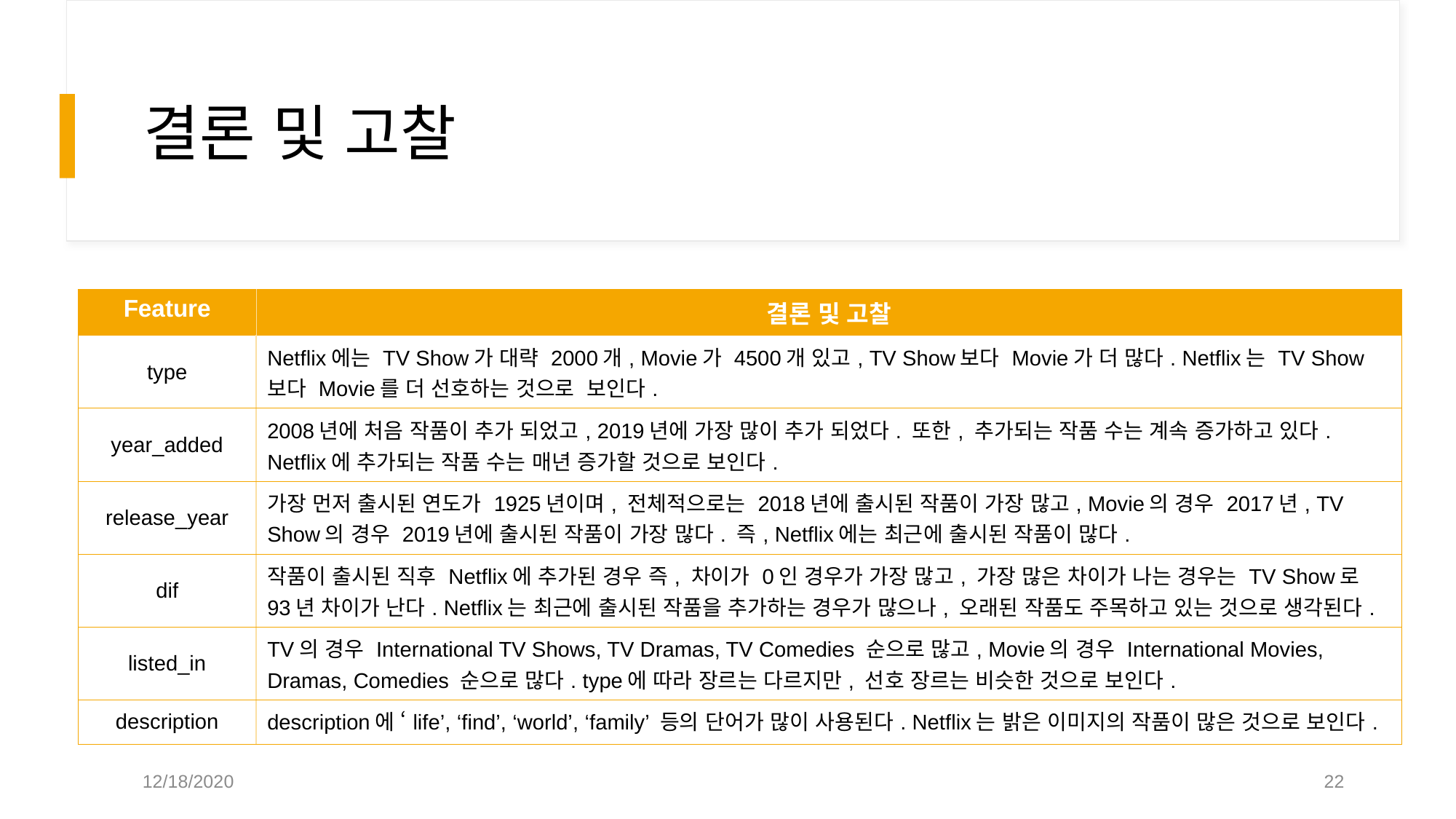

# 결론 및 고찰
| Feature | 결론 및 고찰 |
| --- | --- |
| type | Netflix에는 TV Show가 대략 2000개, Movie가 4500개 있고, TV Show보다 Movie가 더 많다. Netflix는 TV Show보다 Movie를 더 선호하는 것으로 보인다. |
| year\_added | 2008년에 처음 작품이 추가 되었고, 2019년에 가장 많이 추가 되었다. 또한, 추가되는 작품 수는 계속 증가하고 있다. Netflix에 추가되는 작품 수는 매년 증가할 것으로 보인다. |
| release\_year | 가장 먼저 출시된 연도가 1925년이며, 전체적으로는 2018년에 출시된 작품이 가장 많고, Movie의 경우 2017년, TV Show의 경우 2019년에 출시된 작품이 가장 많다. 즉, Netflix에는 최근에 출시된 작품이 많다. |
| dif | 작품이 출시된 직후 Netflix에 추가된 경우 즉, 차이가 0인 경우가 가장 많고, 가장 많은 차이가 나는 경우는 TV Show로 93년 차이가 난다. Netflix는 최근에 출시된 작품을 추가하는 경우가 많으나, 오래된 작품도 주목하고 있는 것으로 생각된다. |
| listed\_in | TV의 경우 International TV Shows, TV Dramas, TV Comedies 순으로 많고, Movie의 경우 International Movies, Dramas, Comedies 순으로 많다. type에 따라 장르는 다르지만, 선호 장르는 비슷한 것으로 보인다. |
| description | description에 ‘life’, ‘find’, ‘world’, ‘family’ 등의 단어가 많이 사용된다. Netflix는 밝은 이미지의 작품이 많은 것으로 보인다. |
12/18/2020
22